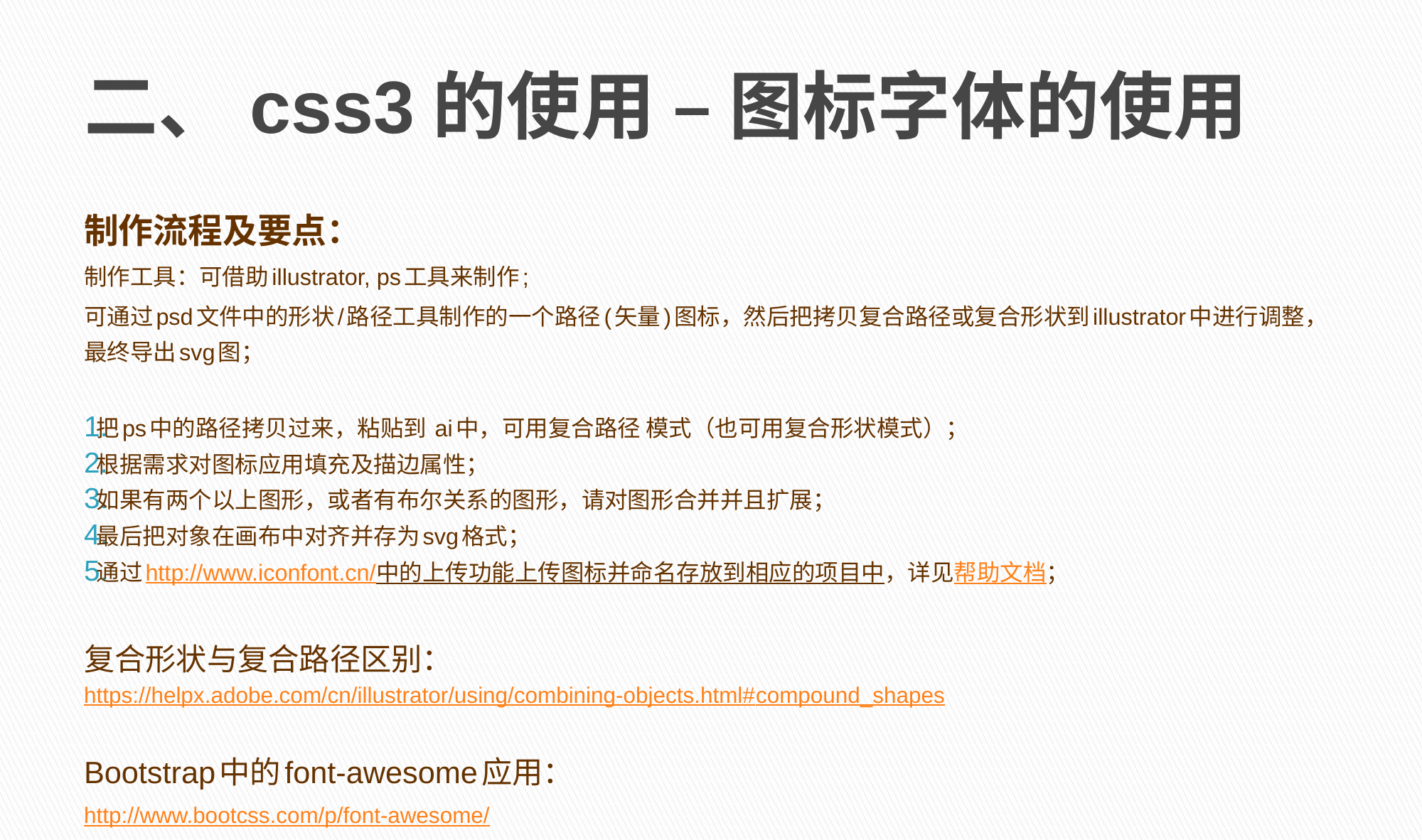

# 二、css3的使用 – 图标字体的使用
制作流程及要点：
制作工具：可借助illustrator, ps工具来制作;
可通过psd文件中的形状/路径工具制作的一个路径(矢量)图标，然后把拷贝复合路径或复合形状到illustrator中进行调整，最终导出svg图；

把ps中的路径拷贝过来，粘贴到 ai中，可用复合路径 模式（也可用复合形状模式）；
根据需求对图标应用填充及描边属性；
如果有两个以上图形，或者有布尔关系的图形，请对图形合并并且扩展；
最后把对象在画布中对齐并存为svg格式；
通过http://www.iconfont.cn/中的上传功能上传图标并命名存放到相应的项目中，详见帮助文档；

复合形状与复合路径区别：
https://helpx.adobe.com/cn/illustrator/using/combining-objects.html#compound_shapes

Bootstrap中的font-awesome应用：
http://www.bootcss.com/p/font-awesome/